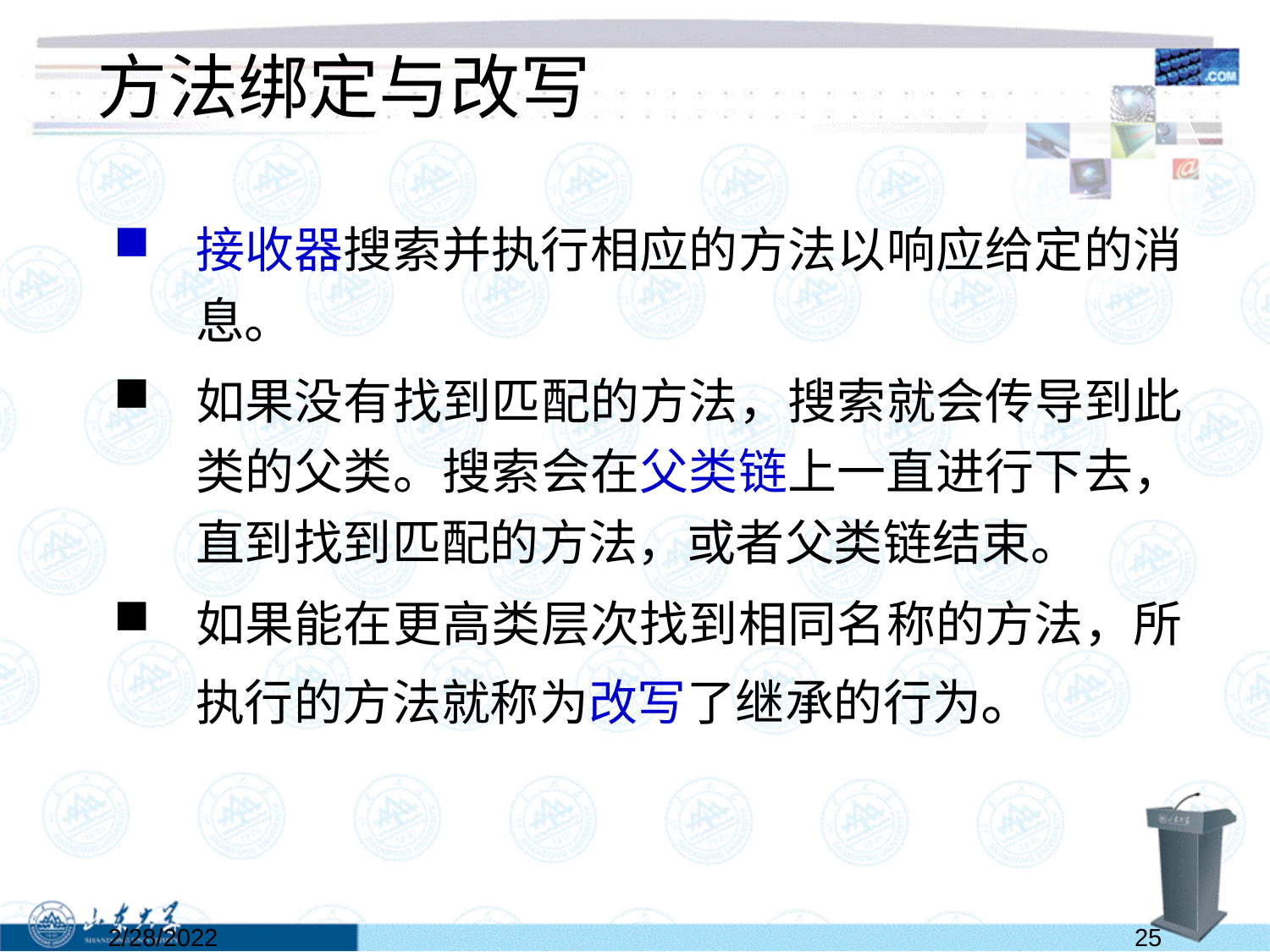

# 方法绑定与改写
接收器搜索并执行相应的方法以响应给定的消息。
如果没有找到匹配的方法，搜索就会传导到此类的父类。搜索会在父类链上一直进行下去，直到找到匹配的方法，或者父类链结束。
如果能在更高类层次找到相同名称的方法，所执行的方法就称为改写了继承的行为。
2/28/2022
25